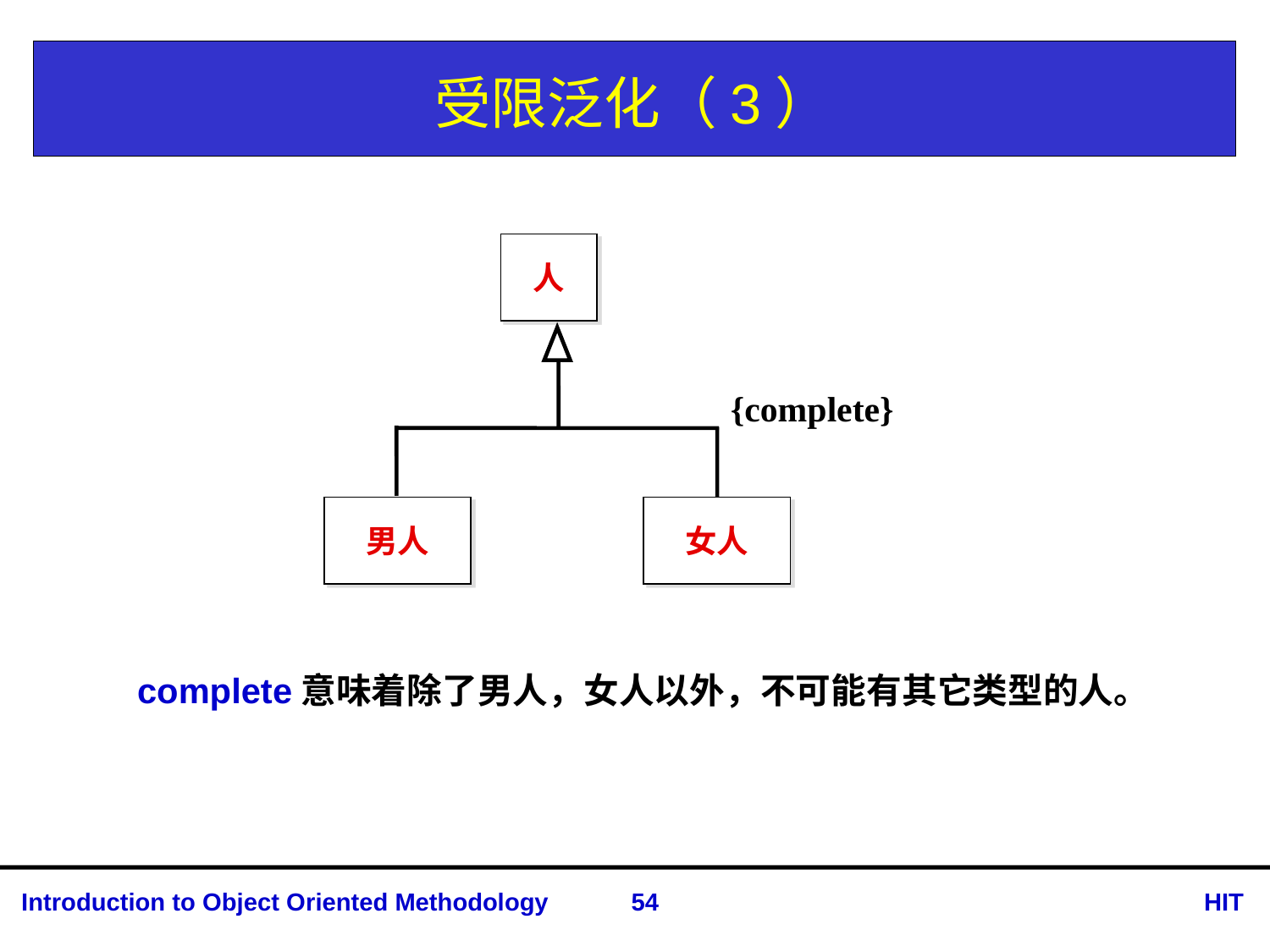

# 受限泛化（3）
人

男人
女人
{complete}
complete意味着除了男人，女人以外，不可能有其它类型的人。